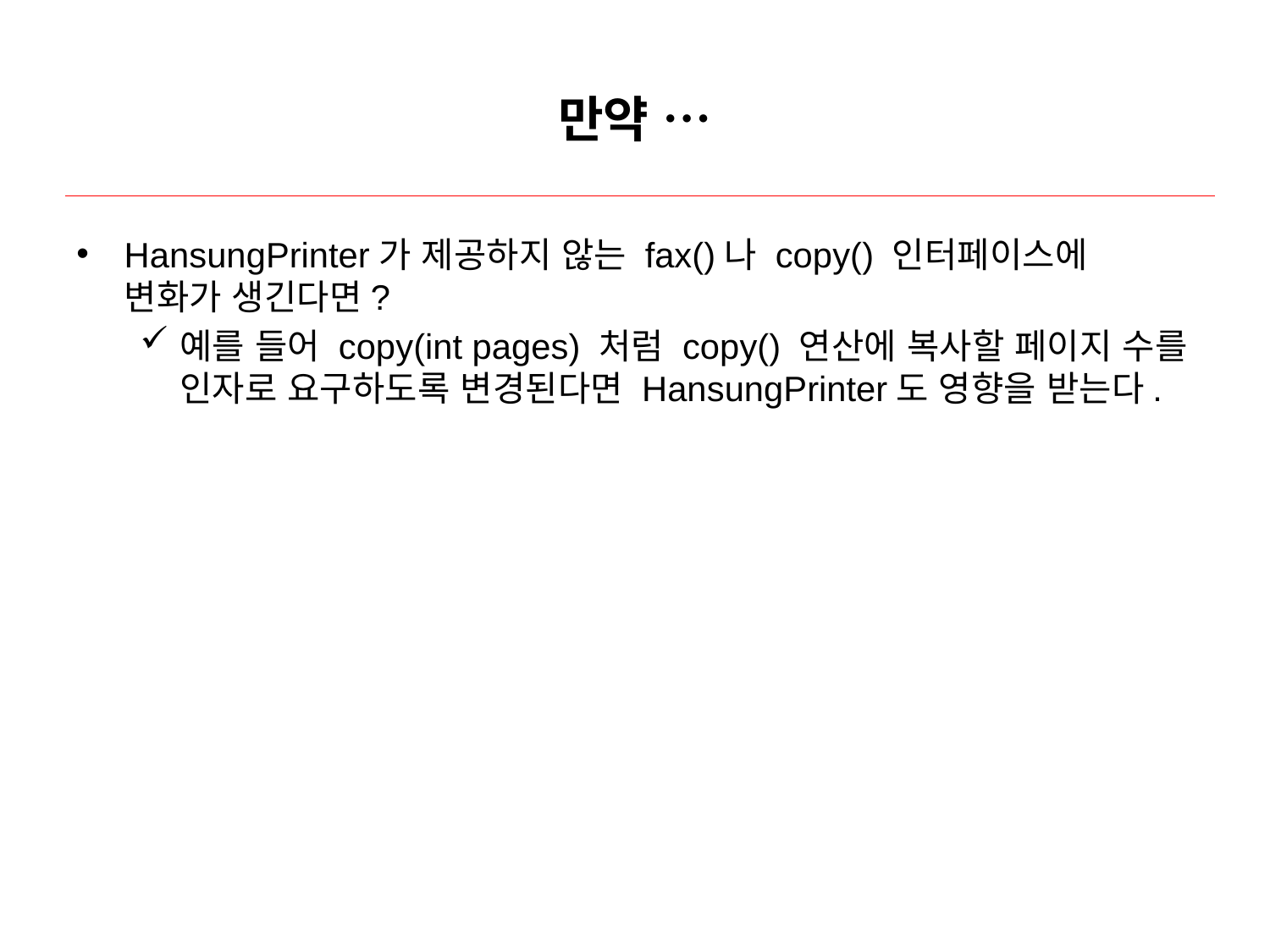

# 만약 …
HansungPrinter가 제공하지 않는 fax()나 copy() 인터페이스에 변화가 생긴다면?
예를 들어 copy(int pages) 처럼 copy() 연산에 복사할 페이지 수를 인자로 요구하도록 변경된다면 HansungPrinter도 영향을 받는다.